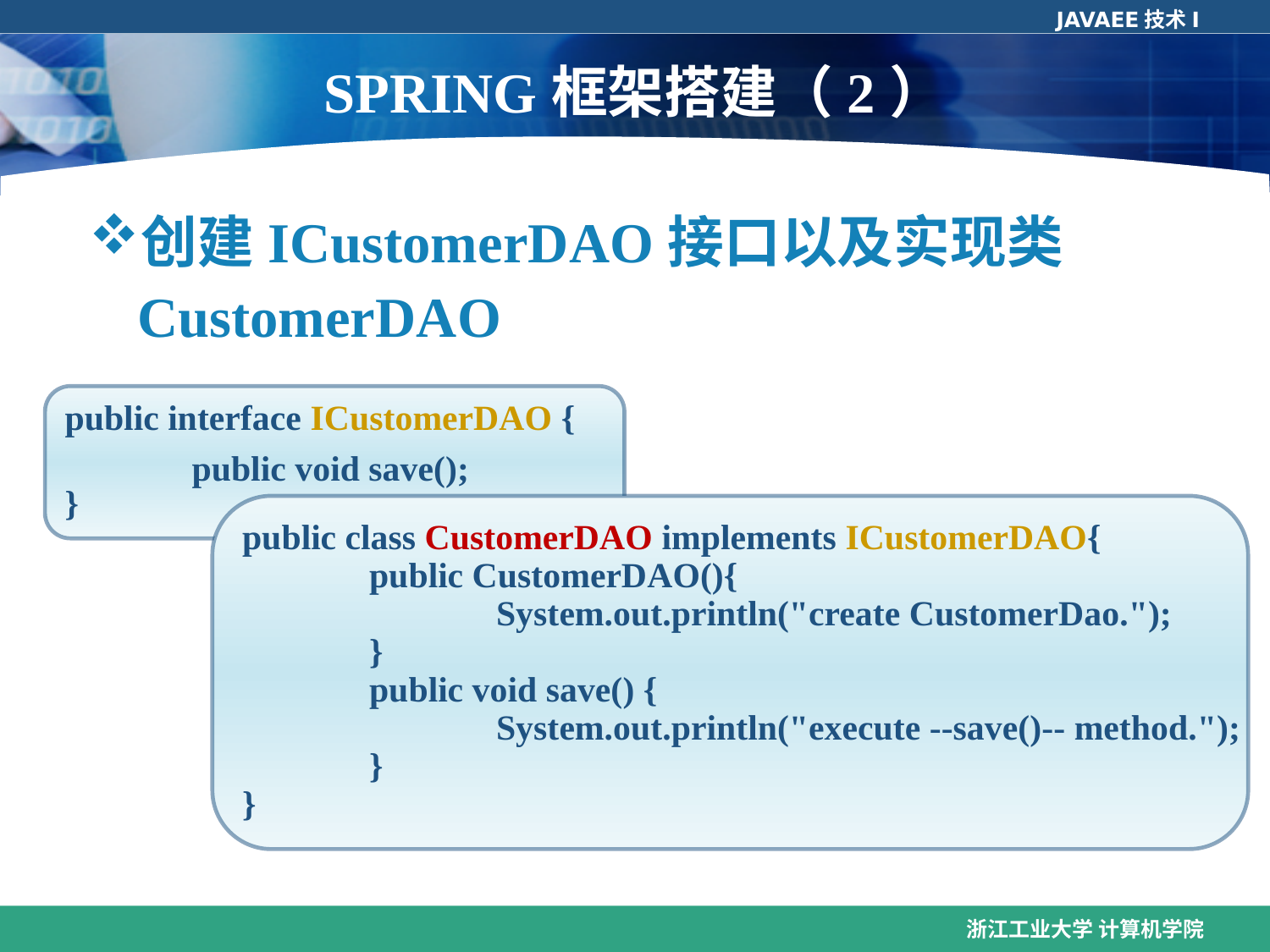

# SPRING框架搭建（2）
创建ICustomerDAO接口以及实现类CustomerDAO

public interface ICustomerDAO {
	public void save();
}
public class CustomerDAO implements ICustomerDAO{
	public CustomerDAO(){
		System.out.println("create CustomerDao.");
	}
	public void save() {
		System.out.println("execute --save()-- method.");
	}
}